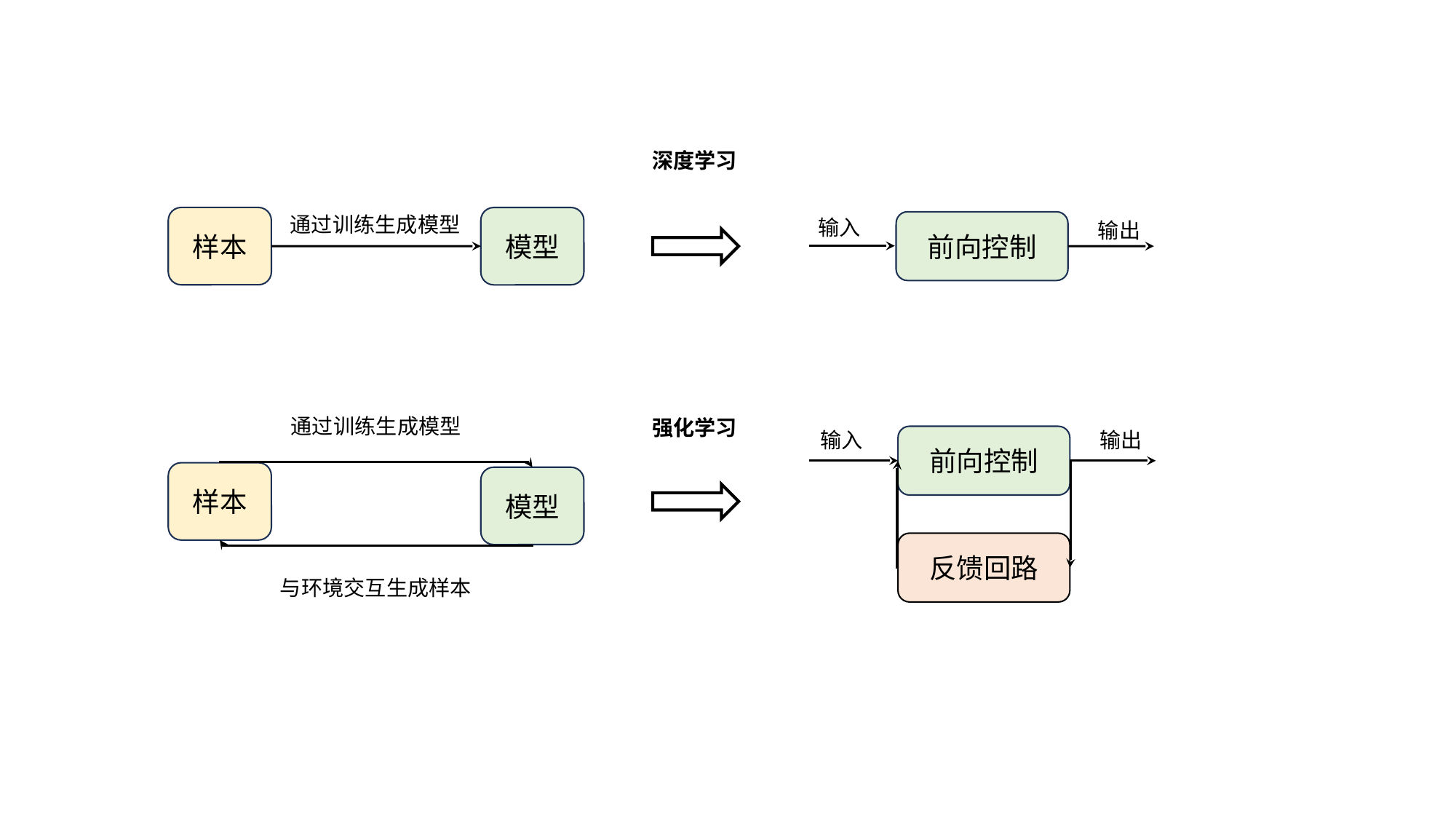

深度学习
通过训练生成模型
样本
模型
输入
前向控制
输出

通过训练生成模型
强化学习
输出
输入
前向控制
样本
模型

反馈回路
与环境交互生成样本